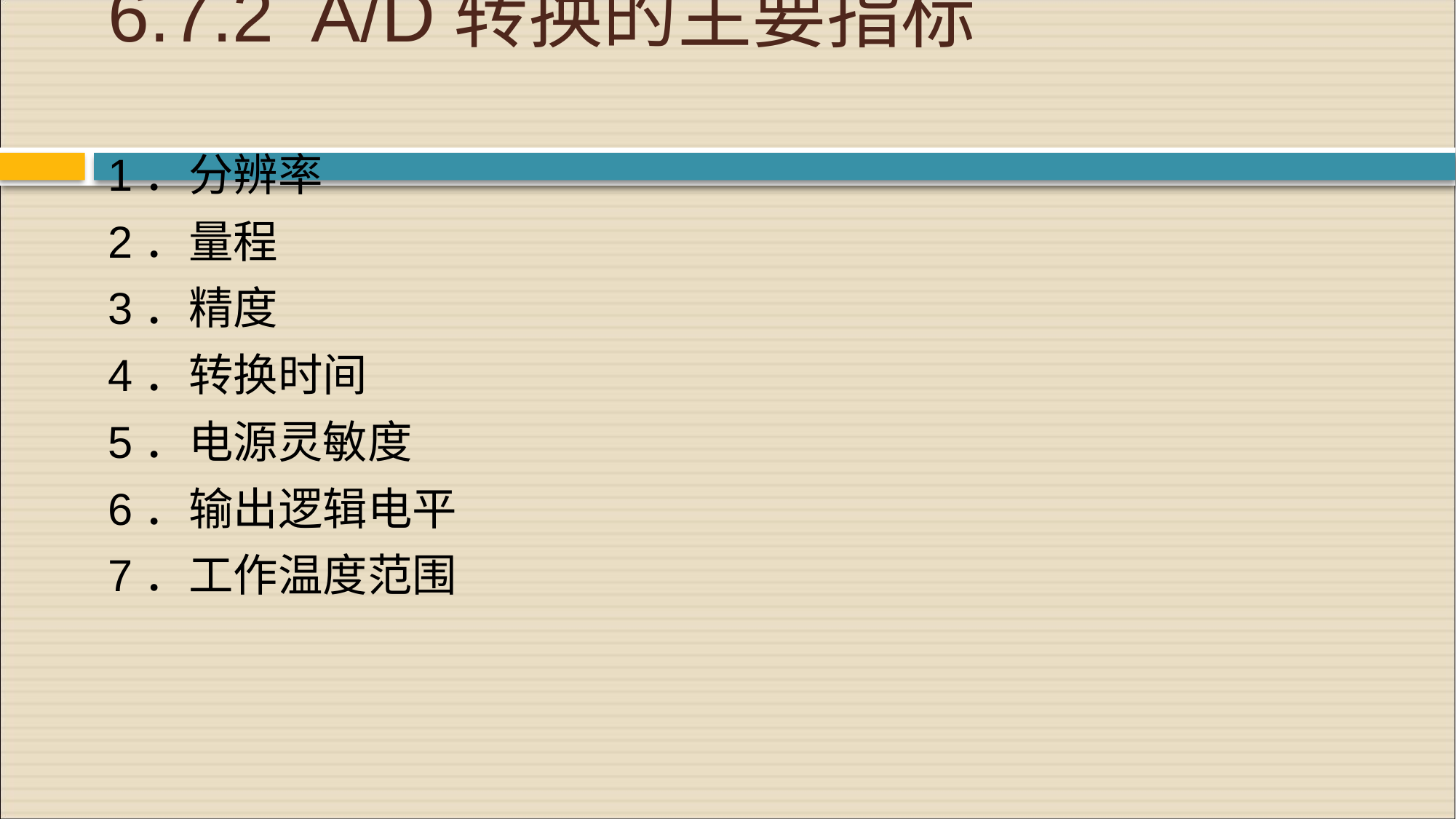

# 6.7.2  A/D转换的主要指标
1．分辨率
2．量程
3．精度
4．转换时间
5．电源灵敏度
6．输出逻辑电平
7．工作温度范围